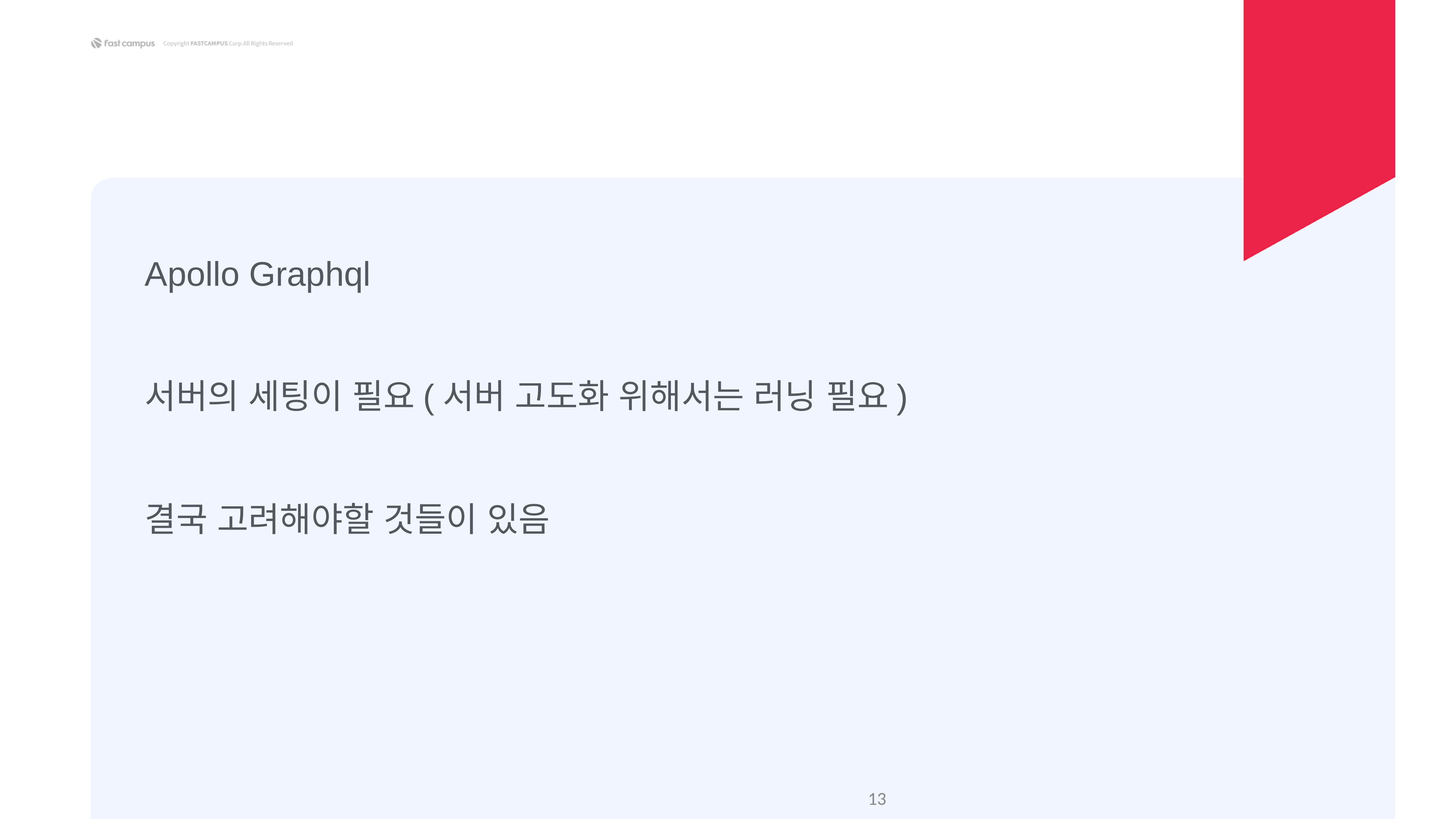

Apollo Graphql

서버의 세팅이 필요(서버 고도화 위해서는 러닝 필요)

결국 고려해야할 것들이 있음
13